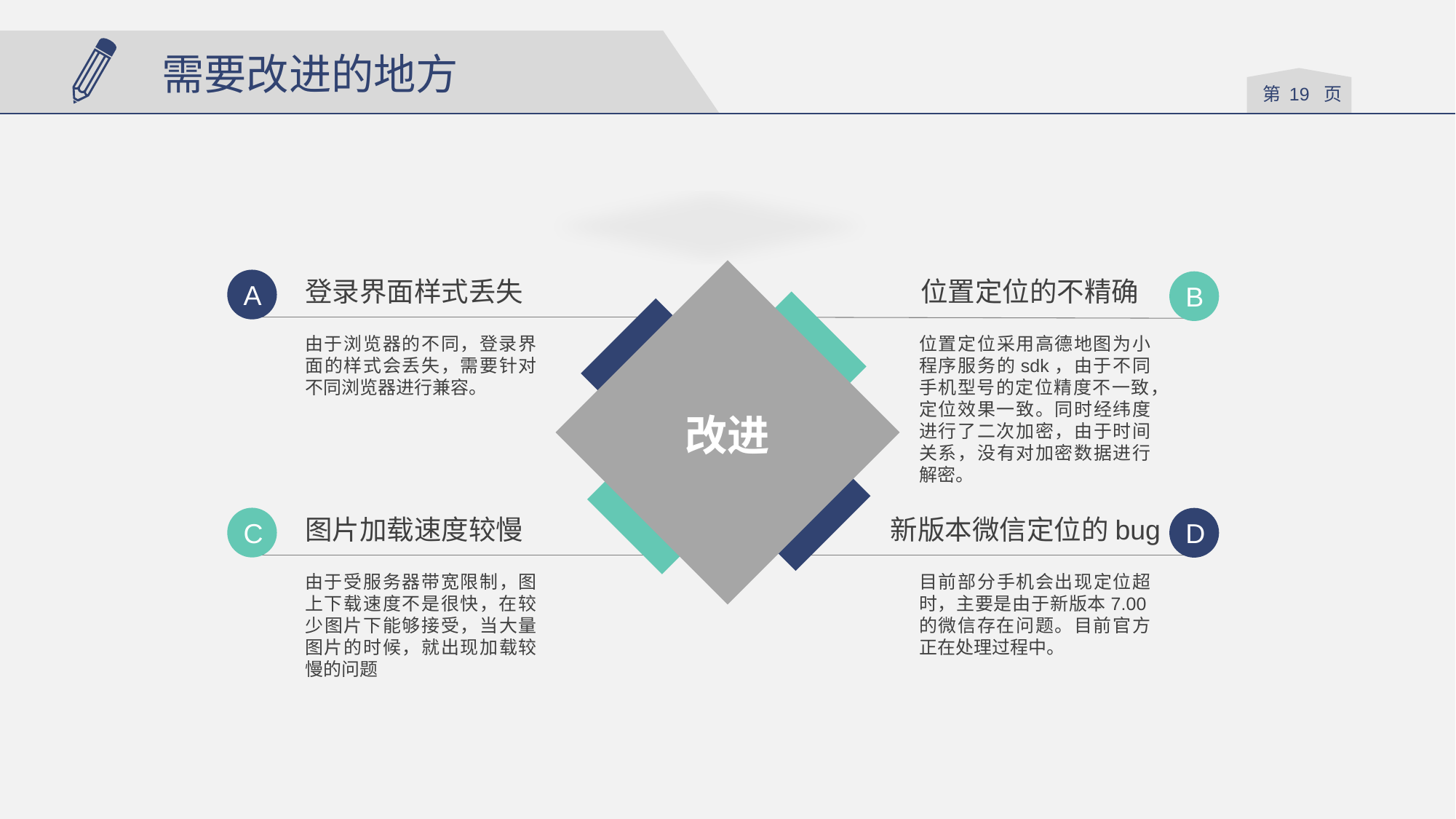

需要改进的地方

改进
A
登录界面样式丢失
位置定位的不精确
B

由于浏览器的不同，登录界面的样式会丢失，需要针对不同浏览器进行兼容。
位置定位采用高德地图为小程序服务的sdk，由于不同手机型号的定位精度不一致，定位效果一致。同时经纬度进行了二次加密，由于时间关系，没有对加密数据进行解密。

C
图片加载速度较慢
D
新版本微信定位的bug
目前部分手机会出现定位超时，主要是由于新版本7.00的微信存在问题。目前官方正在处理过程中。
由于受服务器带宽限制，图上下载速度不是很快，在较少图片下能够接受，当大量图片的时候，就出现加载较慢的问题